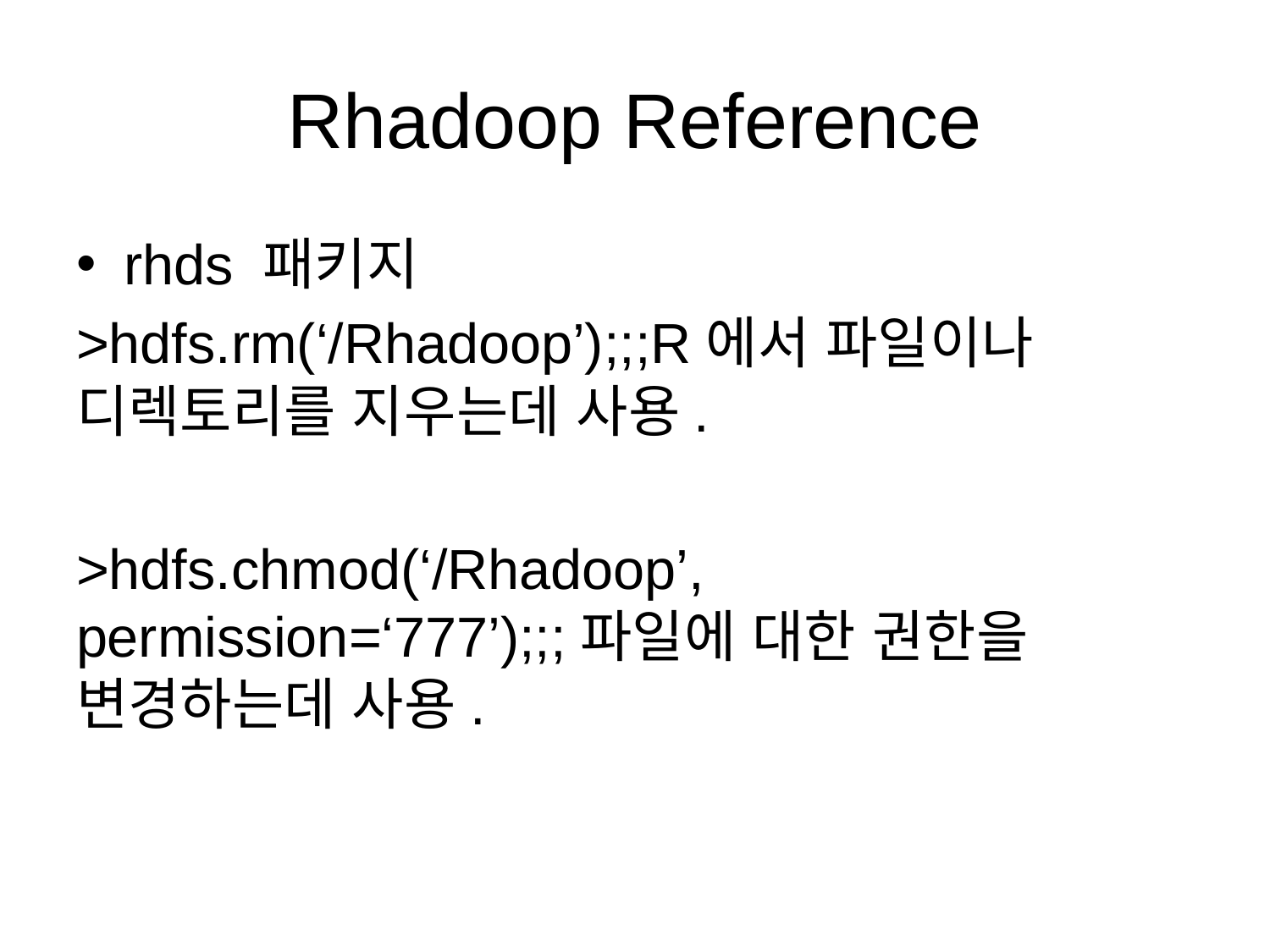

# Rhadoop Reference
rhds 패키지
>hdfs.rm(‘/Rhadoop’);;;R에서 파일이나 디렉토리를 지우는데 사용.

>hdfs.chmod(‘/Rhadoop’, permission=‘777’);;;파일에 대한 권한을 변경하는데 사용.